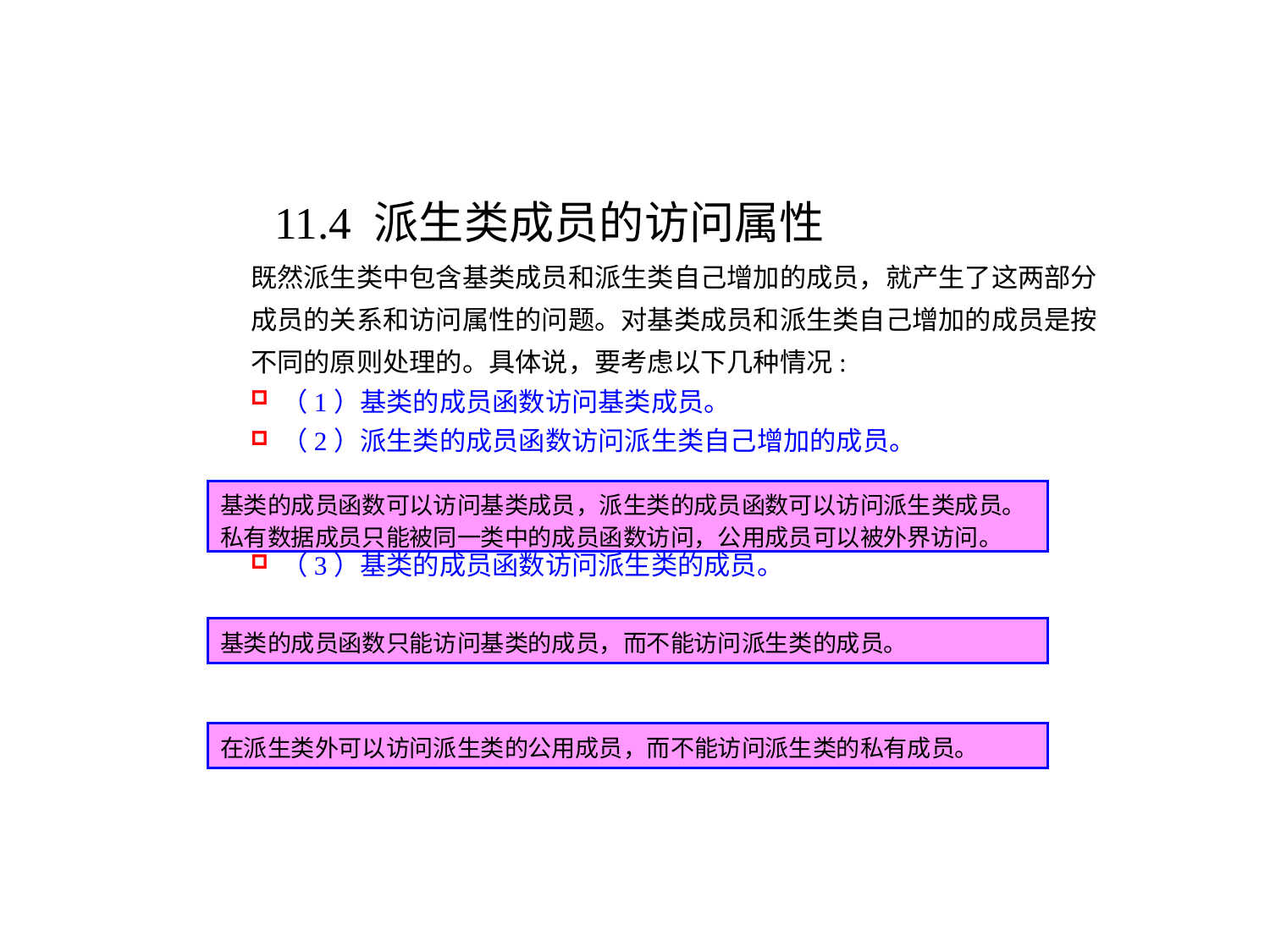

11.4 派生类成员的访问属性
既然派生类中包含基类成员和派生类自己增加的成员，就产生了这两部分成员的关系和访问属性的问题。对基类成员和派生类自己增加的成员是按不同的原则处理的。具体说，要考虑以下几种情况:
 （1）基类的成员函数访问基类成员。
 （2）派生类的成员函数访问派生类自己增加的成员。

 （3）基类的成员函数访问派生类的成员。

（5）在派生类外访问派生类的成员。
基类的成员函数可以访问基类成员，派生类的成员函数可以访问派生类成员。私有数据成员只能被同一类中的成员函数访问，公用成员可以被外界访问。
基类的成员函数只能访问基类的成员，而不能访问派生类的成员。
在派生类外可以访问派生类的公用成员，而不能访问派生类的私有成员。